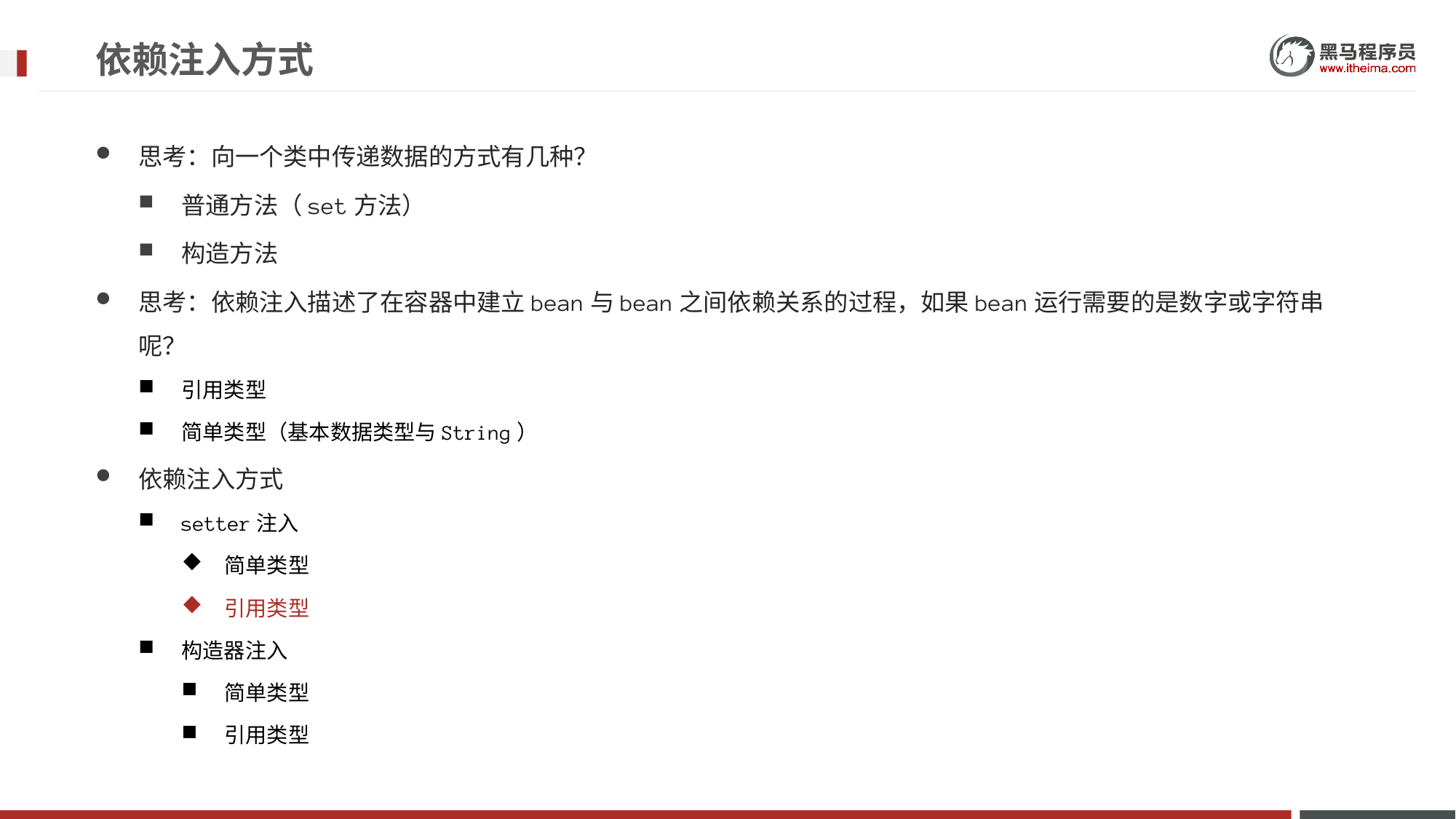

依赖注入方式
思考：向一个类中传递数据的方式有几种？
普通方法（set方法）
构造方法
思考：依赖注入描述了在容器中建立bean与bean之间依赖关系的过程，如果bean运行需要的是数字或字符串呢？
引用类型
简单类型（基本数据类型与String）
依赖注入方式
setter注入
简单类型
引用类型
构造器注入
简单类型
引用类型